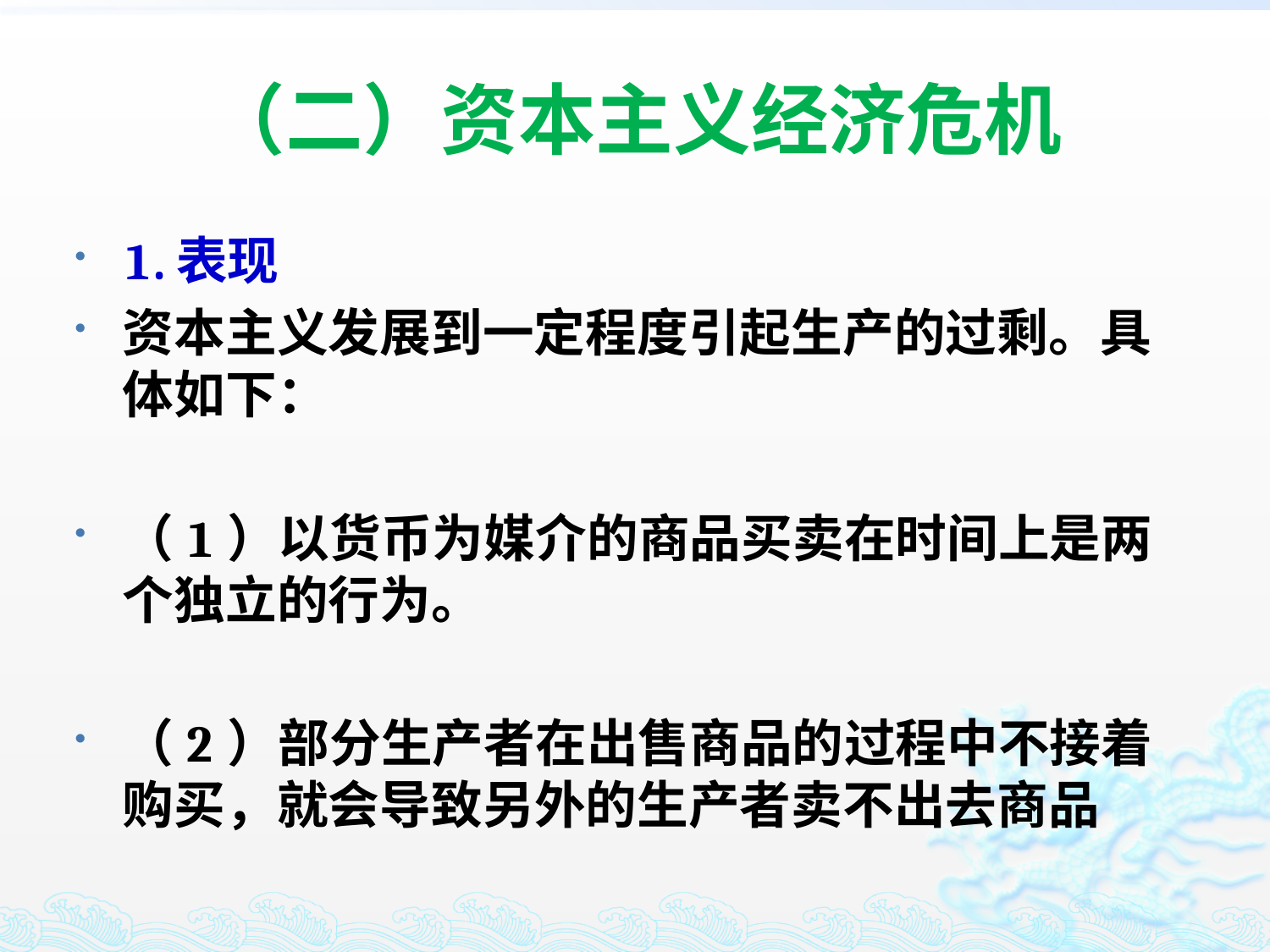

# （二）资本主义经济危机
1.表现
资本主义发展到一定程度引起生产的过剩。具体如下：

（1）以货币为媒介的商品买卖在时间上是两个独立的行为。

（2）部分生产者在出售商品的过程中不接着购买，就会导致另外的生产者卖不出去商品